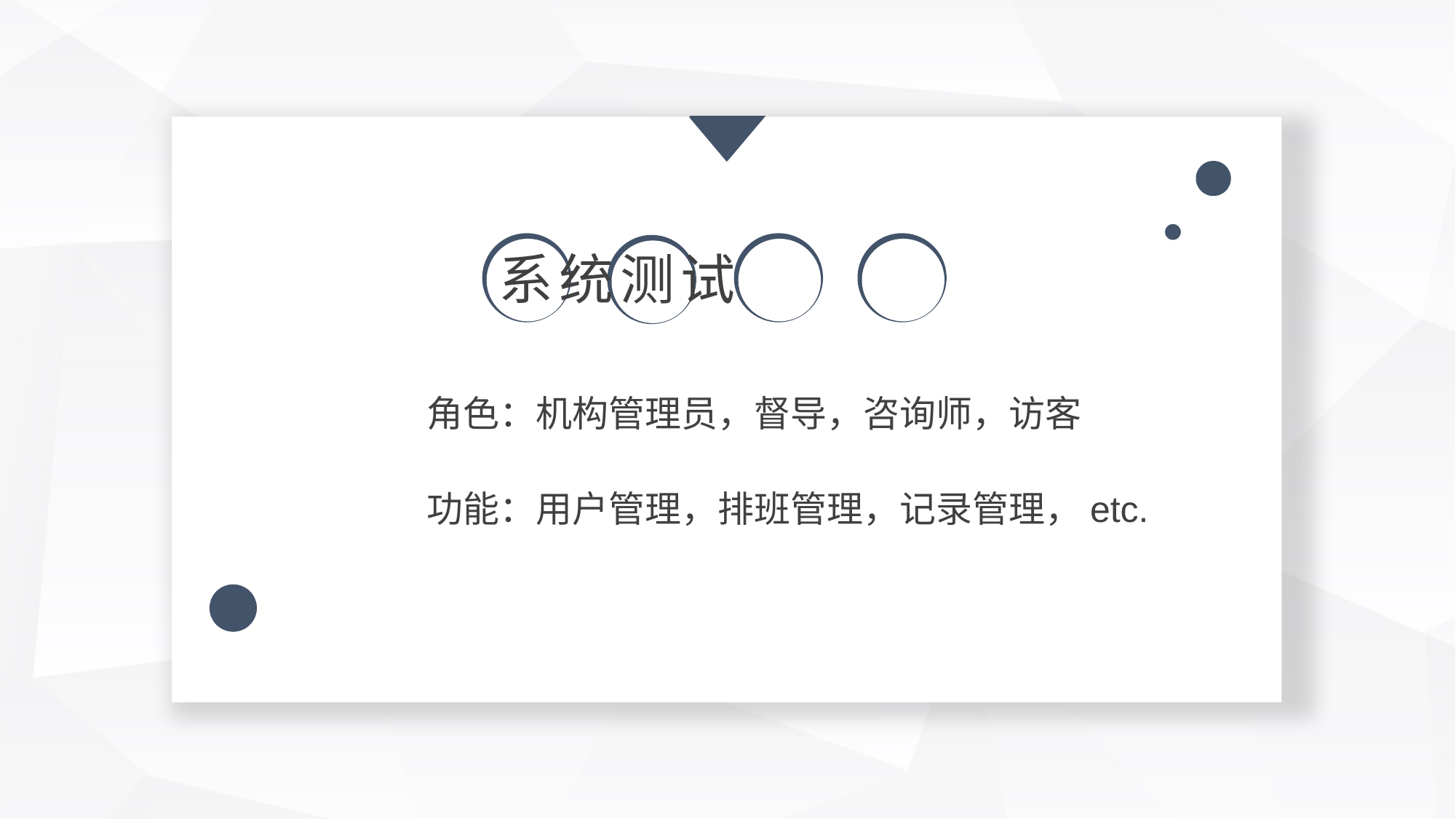

系统测试
角色：机构管理员，督导，咨询师，访客
功能：用户管理，排班管理，记录管理，etc.